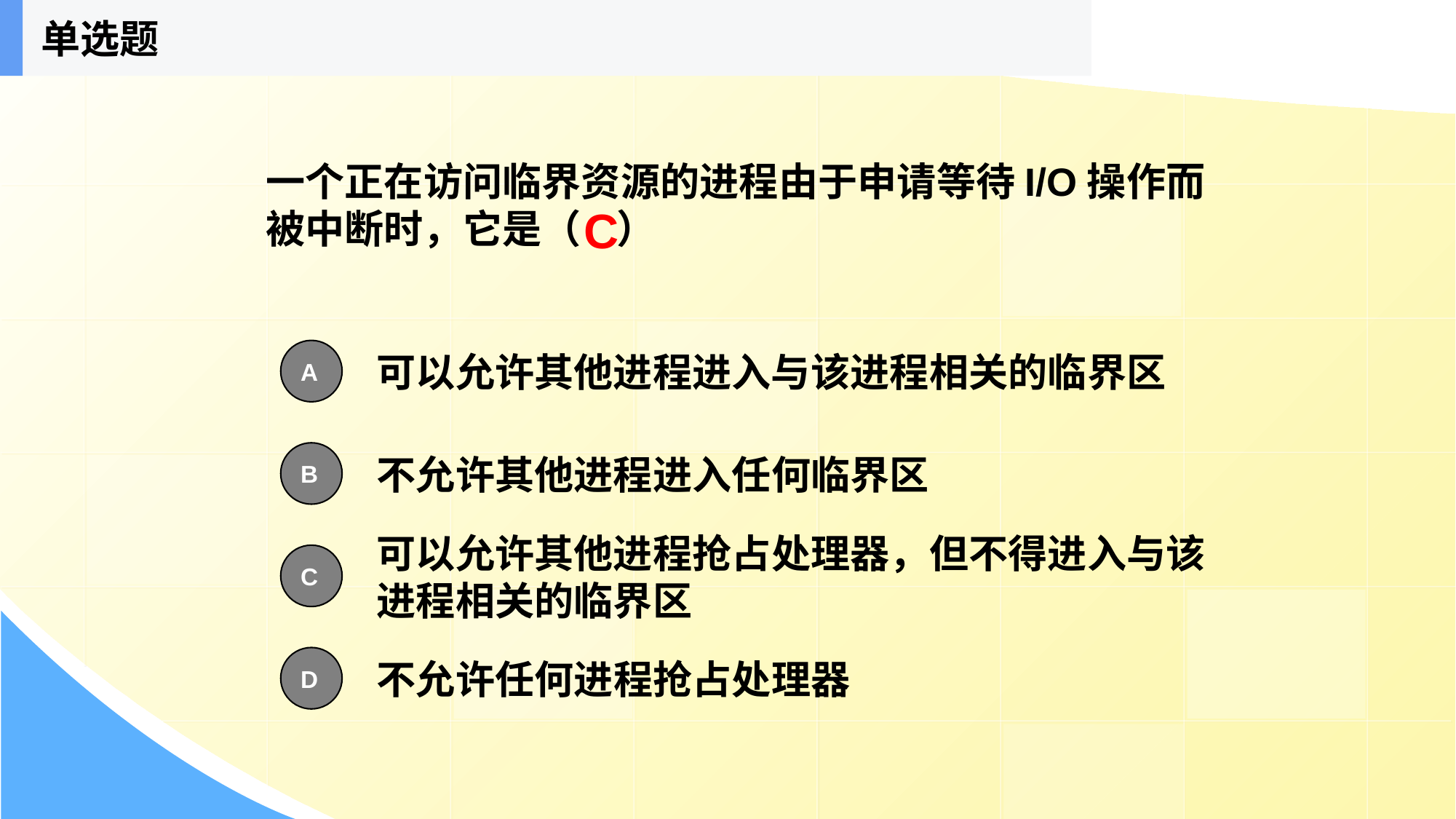

单选题
一个正在访问临界资源的进程由于申请等待I/O操作而被中断时，它是（    ）
C
可以允许其他进程进入与该进程相关的临界区
A
不允许其他进程进入任何临界区
B
可以允许其他进程抢占处理器，但不得进入与该进程相关的临界区
C
不允许任何进程抢占处理器
D